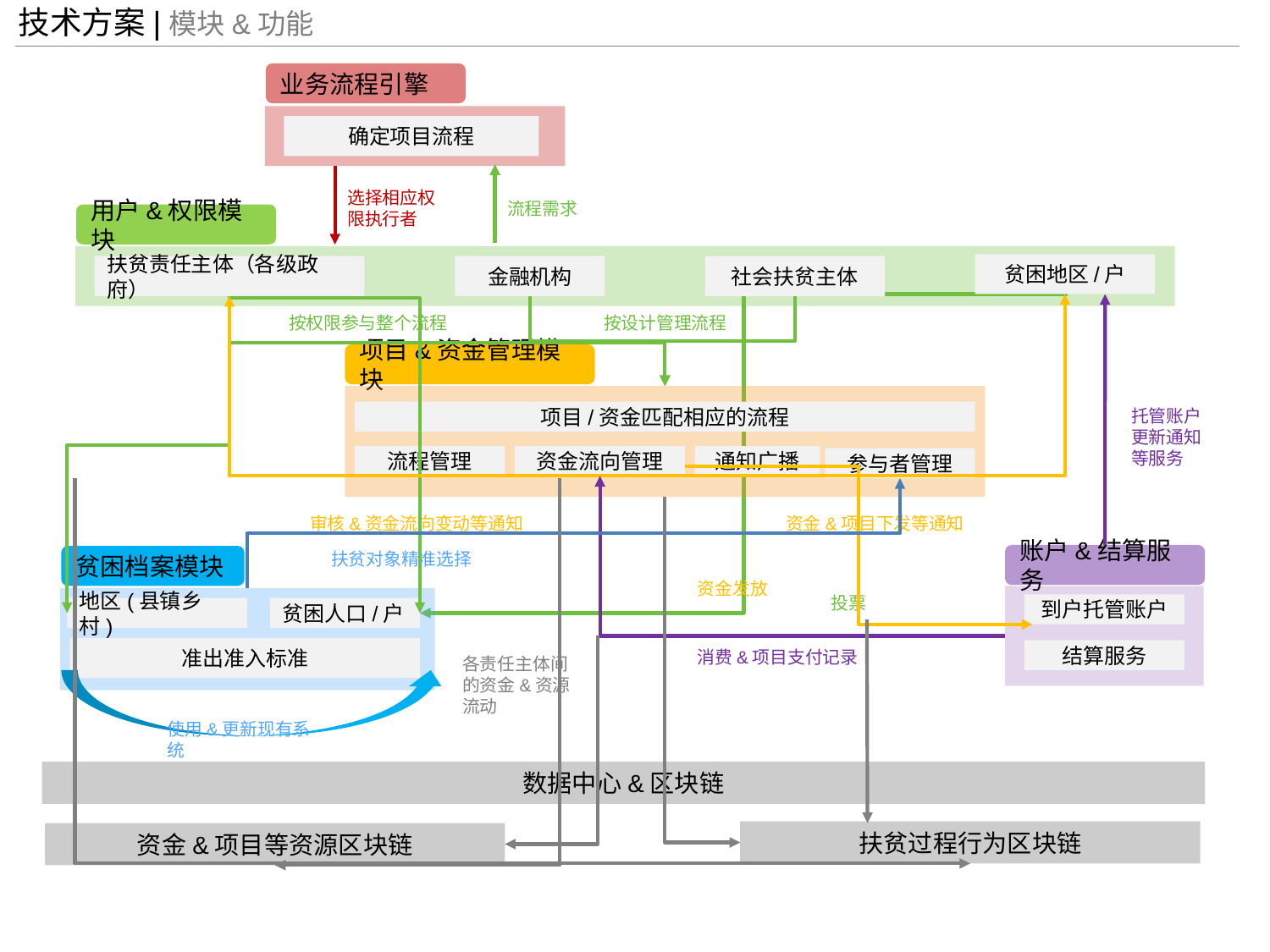

技术方案|模块&功能

业务流程引擎

确定项目流程
选择相应权限执行者
流程需求
用户&权限模块

扶贫责任主体（各级政府）
金融机构
贫困地区/户
社会扶贫主体
按权限参与整个流程
按设计管理流程
项目&资金管理模块

项目/资金匹配相应的流程
流程管理
资金流向管理
通知广播
参与者管理
托管账户
更新通知等服务
审核&资金流向变动等通知
资金&项目下发等通知
扶贫对象精准选择
账户&结算服务
贫困档案模块
资金发放
投票

到户托管账户
结算服务

地区(县镇乡村)
贫困人口/户
准出准入标准
消费&项目支付记录
各责任主体间
的资金&资源
流动

使用&更新现有系统
数据中心&区块链
扶贫过程行为区块链
资金&项目等资源区块链